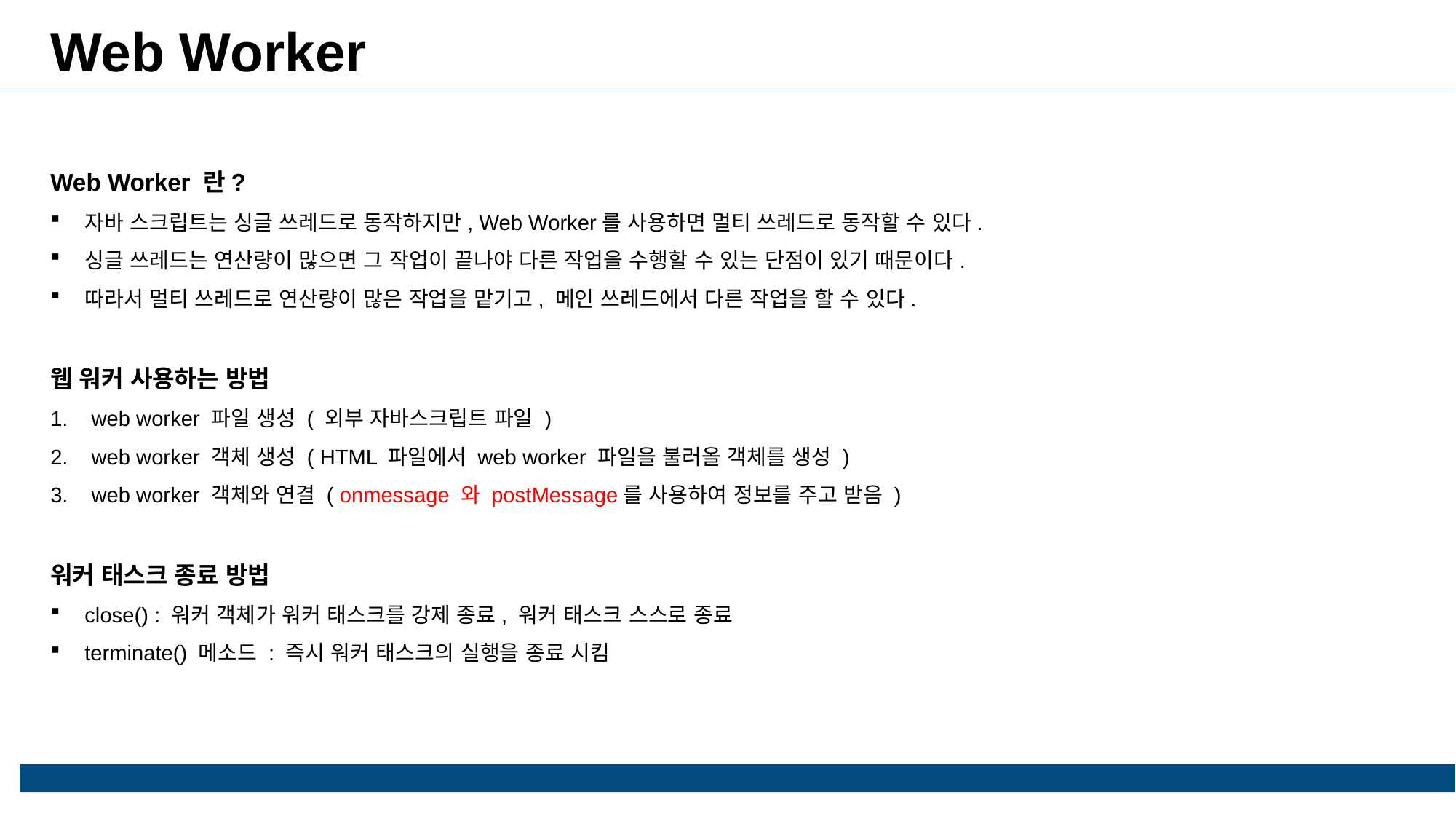

Web Worker
Web Worker 란?
자바 스크립트는 싱글 쓰레드로 동작하지만, Web Worker를 사용하면 멀티 쓰레드로 동작할 수 있다.
싱글 쓰레드는 연산량이 많으면 그 작업이 끝나야 다른 작업을 수행할 수 있는 단점이 있기 때문이다.
따라서 멀티 쓰레드로 연산량이 많은 작업을 맡기고, 메인 쓰레드에서 다른 작업을 할 수 있다.
웹 워커 사용하는 방법
web worker 파일 생성 ( 외부 자바스크립트 파일 )
web worker 객체 생성 ( HTML 파일에서 web worker 파일을 불러올 객체를 생성 )
web worker 객체와 연결 ( onmessage 와 postMessage를 사용하여 정보를 주고 받음 )
워커 태스크 종료 방법
close() : 워커 객체가 워커 태스크를 강제 종료, 워커 태스크 스스로 종료
terminate() 메소드 : 즉시 워커 태스크의 실행을 종료 시킴